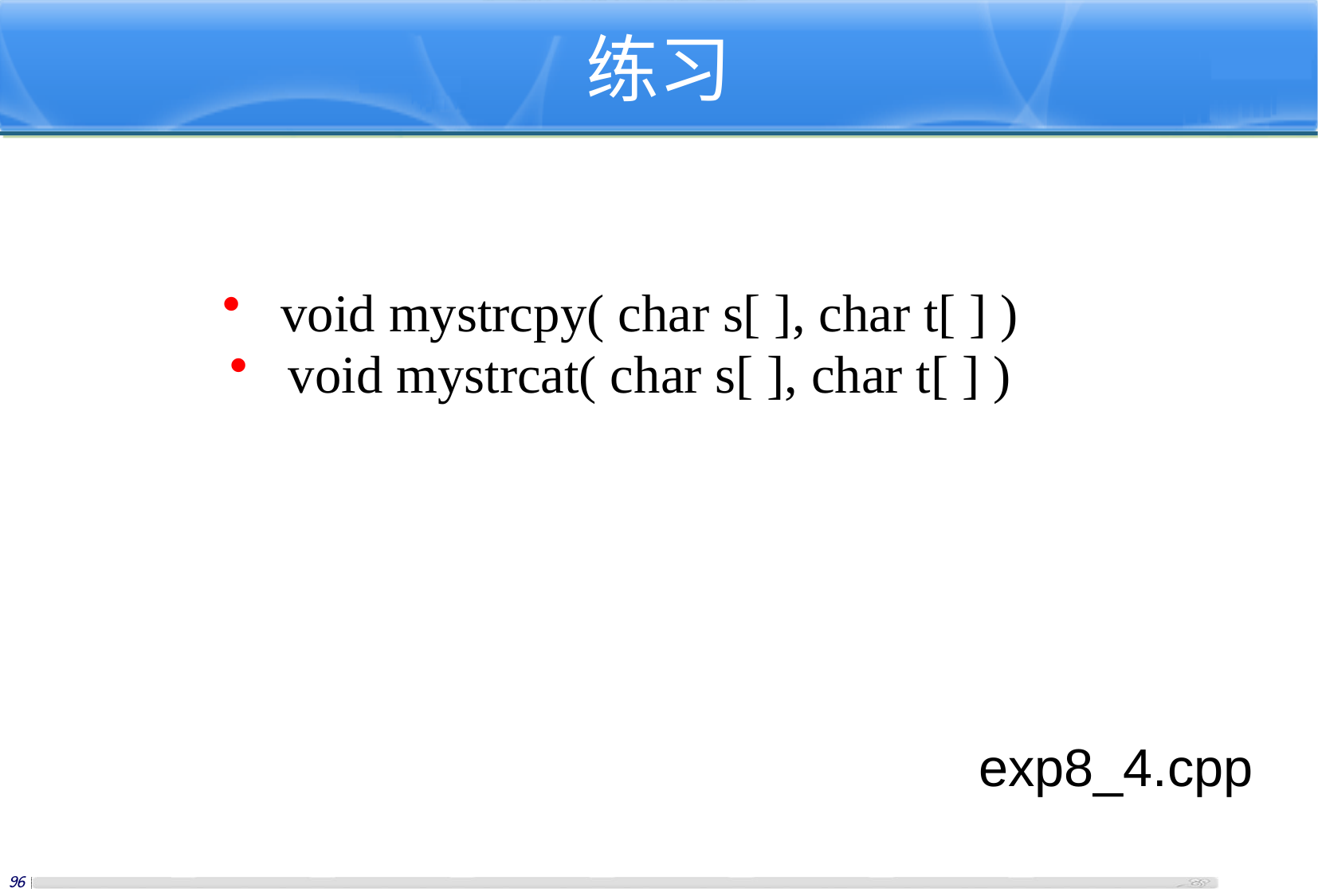

练习

 void mystrcpy( char s[ ], char t[ ] )
 void mystrcat( char s[ ], char t[ ] )
exp8_4.cpp